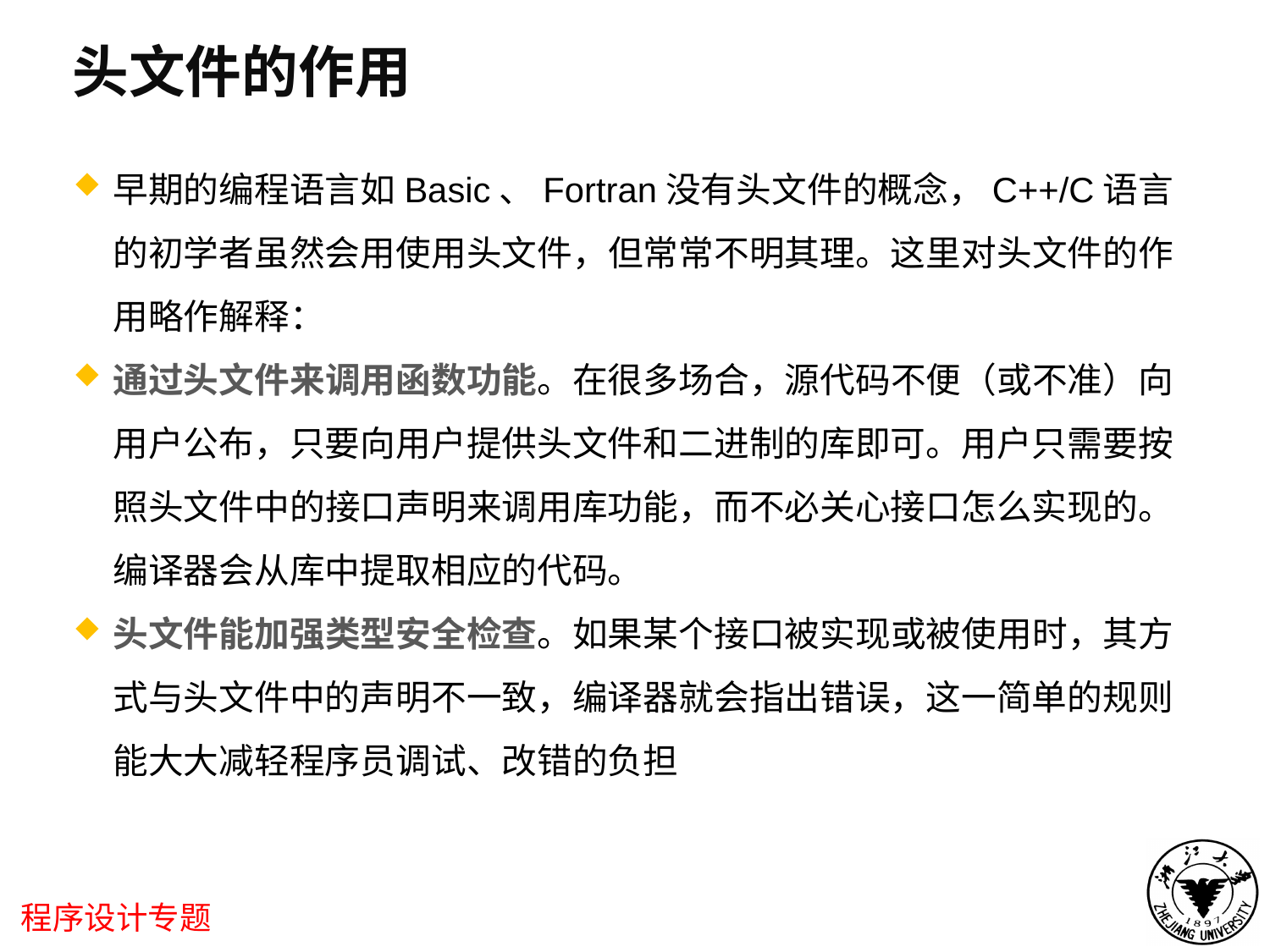

头文件的作用
早期的编程语言如Basic、Fortran没有头文件的概念，C++/C语言的初学者虽然会用使用头文件，但常常不明其理。这里对头文件的作用略作解释：
通过头文件来调用函数功能。在很多场合，源代码不便（或不准）向用户公布，只要向用户提供头文件和二进制的库即可。用户只需要按照头文件中的接口声明来调用库功能，而不必关心接口怎么实现的。编译器会从库中提取相应的代码。
头文件能加强类型安全检查。如果某个接口被实现或被使用时，其方式与头文件中的声明不一致，编译器就会指出错误，这一简单的规则能大大减轻程序员调试、改错的负担